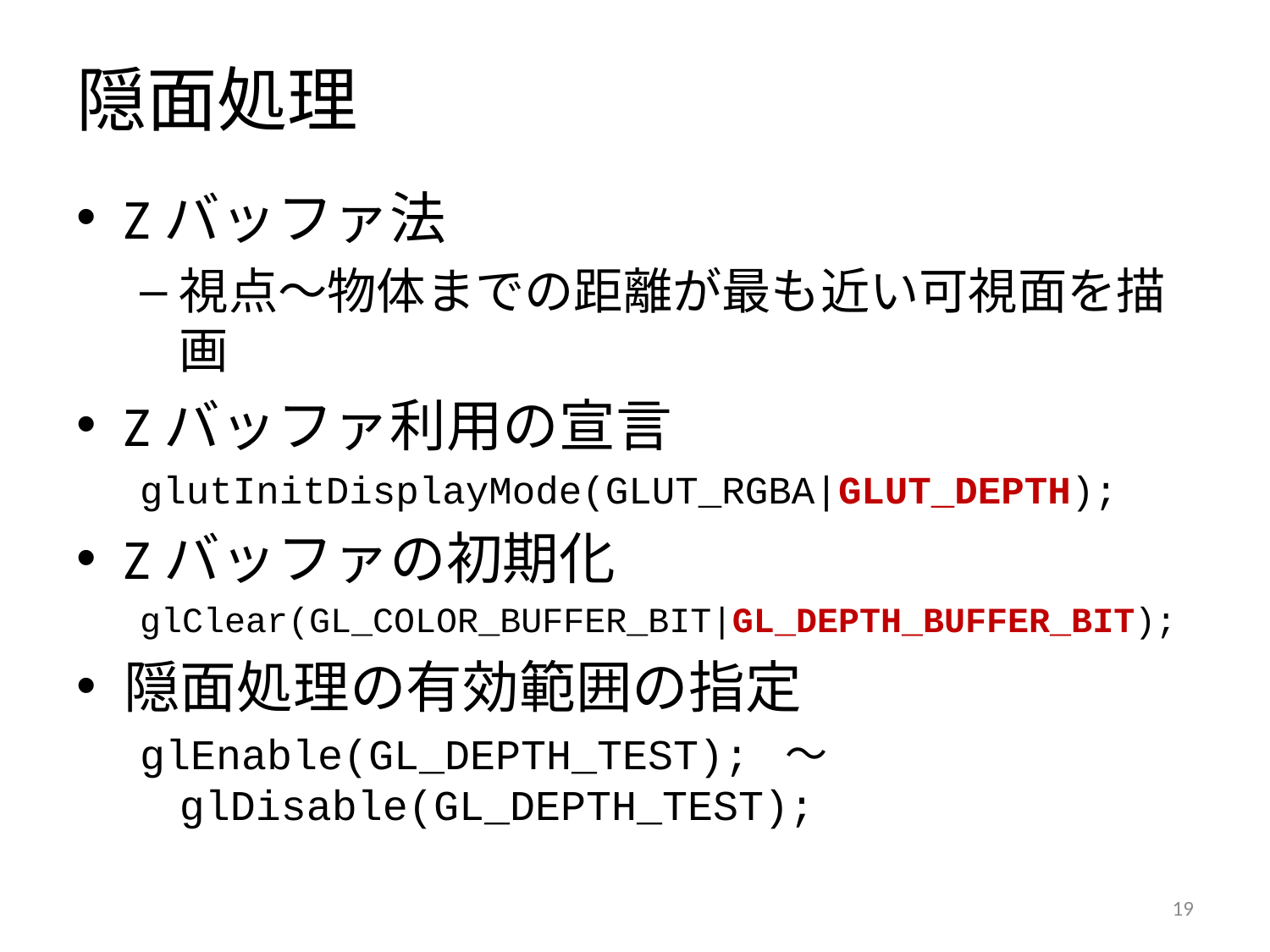

# 隠面処理
Zバッファ法
視点～物体までの距離が最も近い可視面を描画
Zバッファ利用の宣言
glutInitDisplayMode(GLUT_RGBA|GLUT_DEPTH);
Zバッファの初期化
glClear(GL_COLOR_BUFFER_BIT|GL_DEPTH_BUFFER_BIT);
隠面処理の有効範囲の指定
glEnable(GL_DEPTH_TEST); ～glDisable(GL_DEPTH_TEST);
19